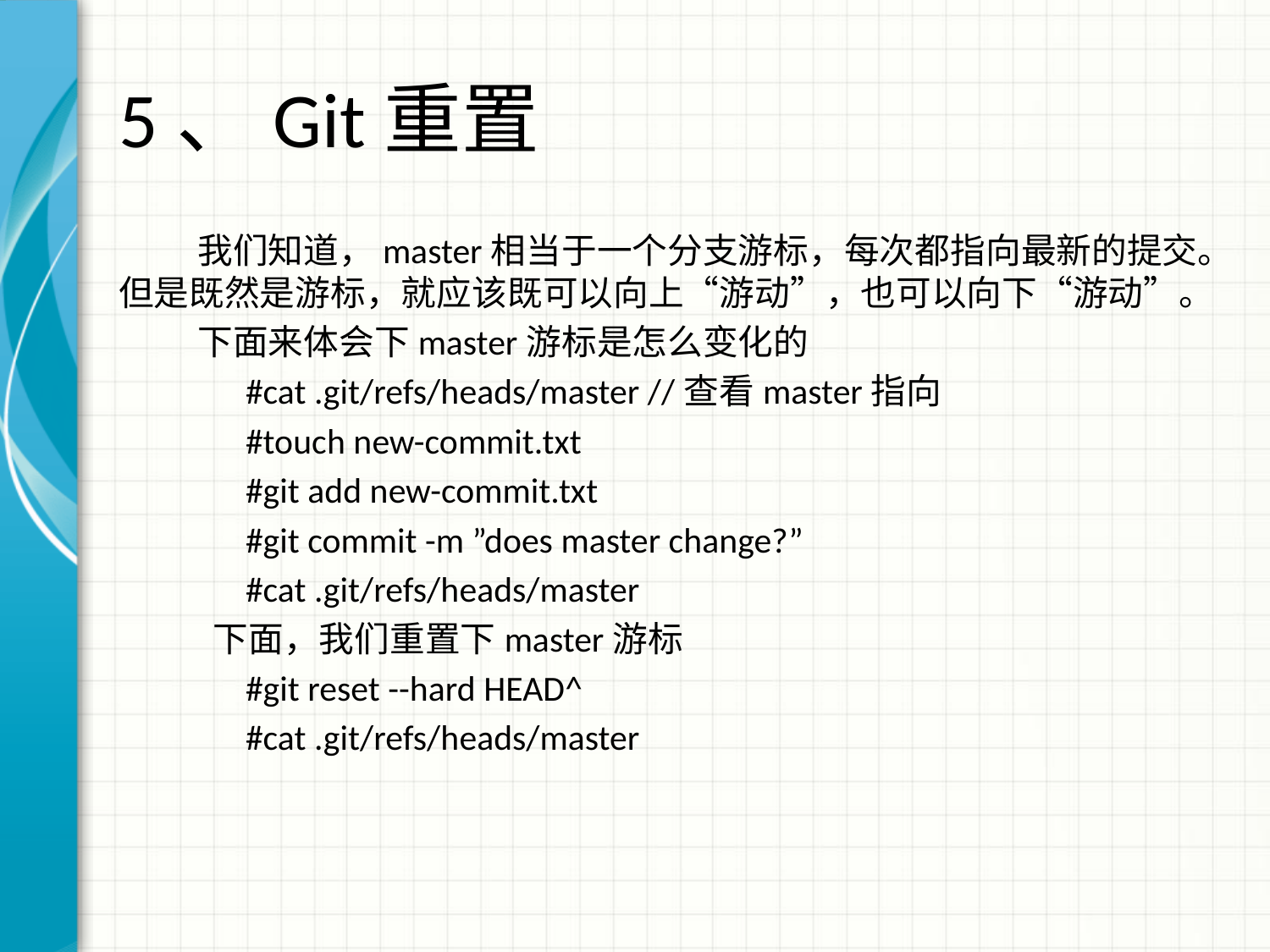

# 5、Git重置
         我们知道，master相当于一个分支游标，每次都指向最新的提交。但是既然是游标，就应该既可以向上“游动”，也可以向下“游动”。
         下面来体会下master游标是怎么变化的
	#cat .git/refs/heads/master //查看master指向
	#touch new-commit.txt
	#git add new-commit.txt
	#git commit -m ”does master change?”
	#cat .git/refs/heads/master
           下面，我们重置下master游标
	#git reset --hard HEAD^
	#cat .git/refs/heads/master